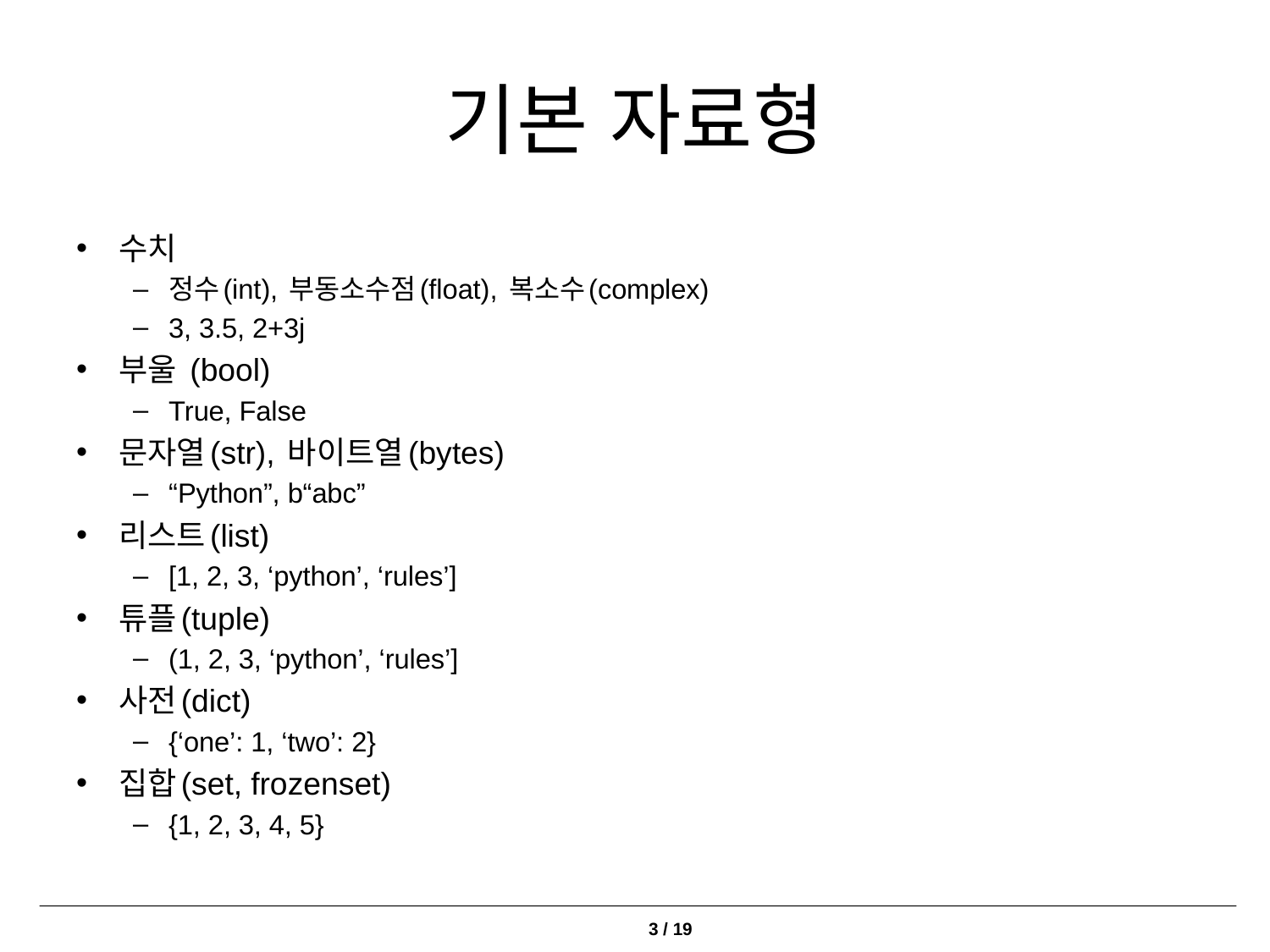

# 기본 자료형
수치
정수(int), 부동소수점(float), 복소수(complex)
3, 3.5, 2+3j
부울 (bool)
True, False
문자열(str), 바이트열(bytes)
“Python”, b“abc”
리스트(list)
[1, 2, 3, ‘python’, ‘rules’]
튜플(tuple)
(1, 2, 3, ‘python’, ‘rules’]
사전(dict)
{‘one’: 1, ‘two’: 2}
집합(set, frozenset)
{1, 2, 3, 4, 5}